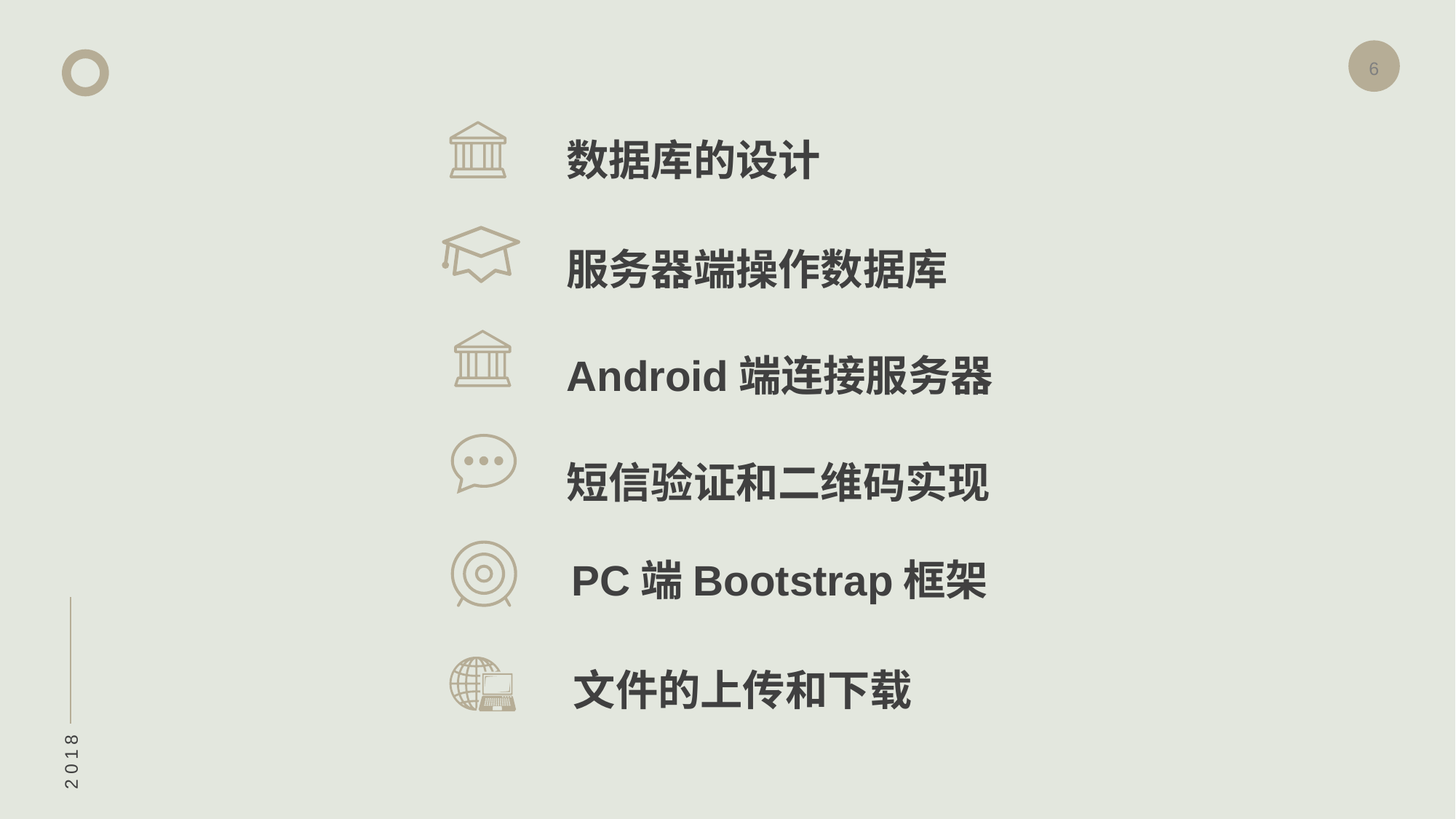

6

数据库的设计

服务器端操作数据库

Android端连接服务器

短信验证和二维码实现

PC端Bootstrap框架

文件的上传和下载

2018